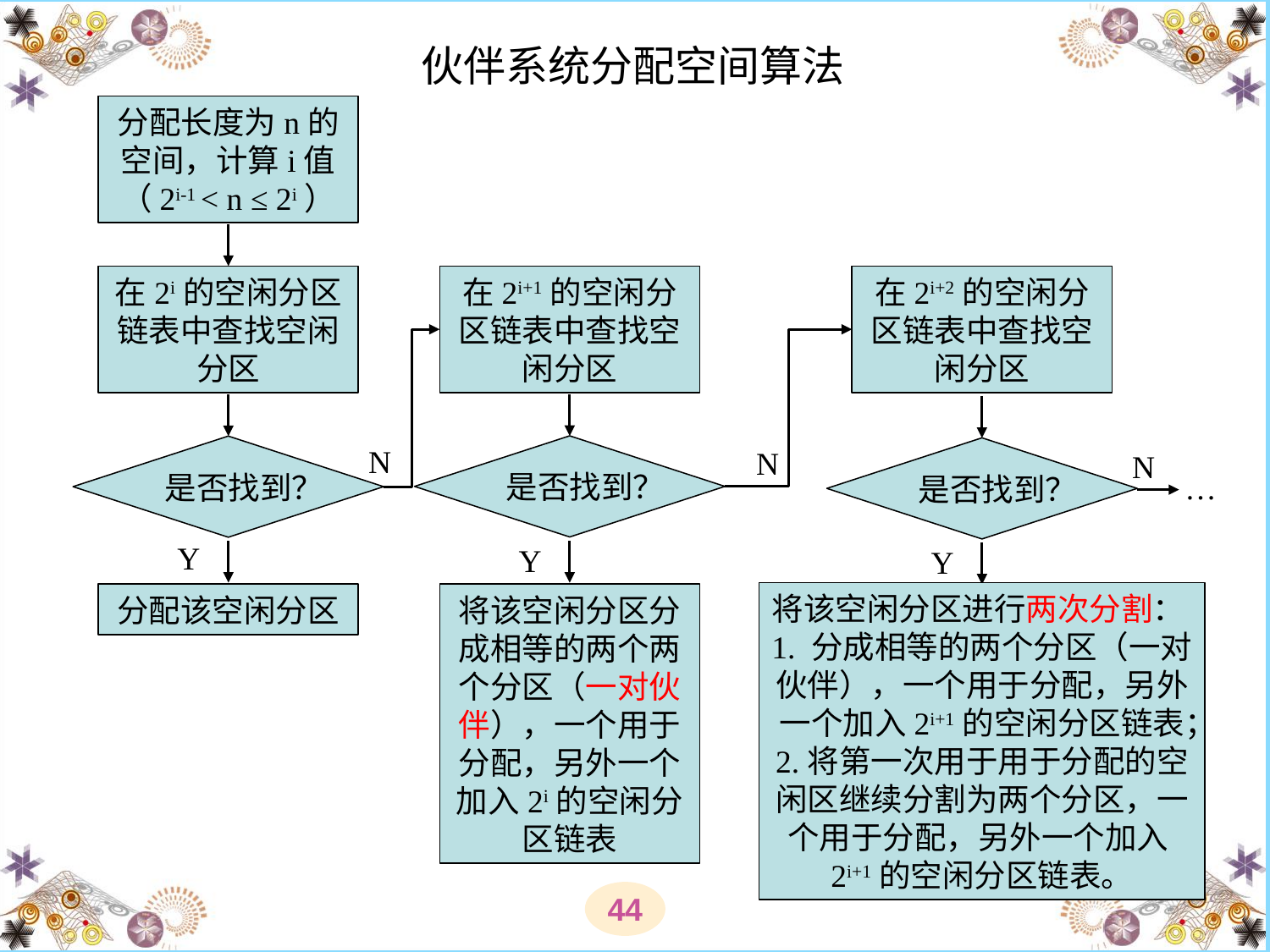

伙伴系统分配空间算法
分配长度为n的空间，计算i值（2i-1 < n ≤ 2i）
在2i的空闲分区链表中查找空闲分区
在2i+1的空闲分区链表中查找空闲分区
在2i+2的空闲分区链表中查找空闲分区
N
是否找到？
是否找到？
N
是否找到？
N
…
Y
Y
Y
将该空闲分区进行两次分割：1. 分成相等的两个分区（一对伙伴），一个用于分配，另外一个加入2i+1的空闲分区链表；2.将第一次用于用于分配的空闲区继续分割为两个分区，一个用于分配，另外一个加入2i+1的空闲分区链表。
分配该空闲分区
将该空闲分区分成相等的两个两个分区（一对伙伴），一个用于分配，另外一个加入2i的空闲分区链表